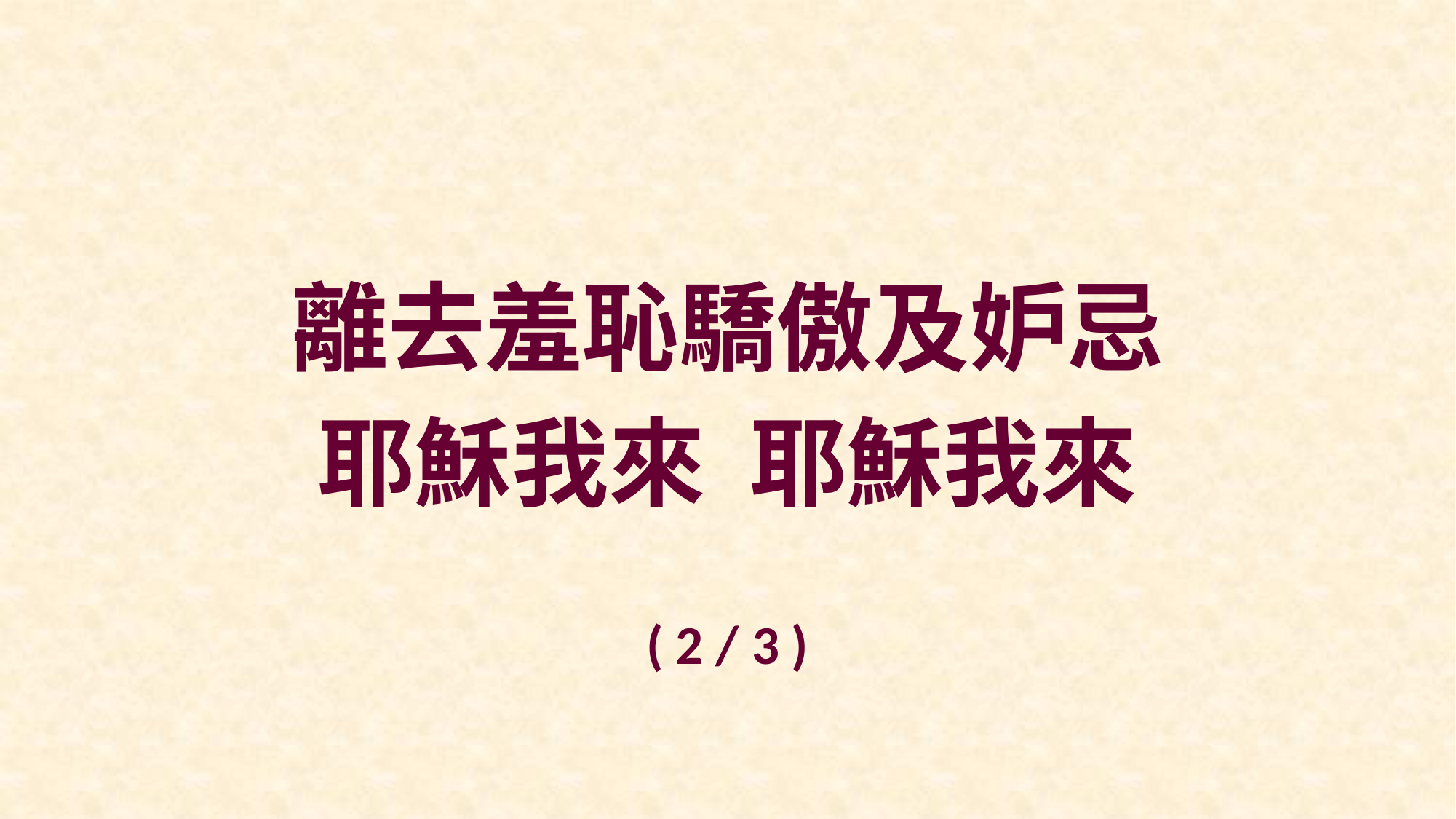

離去羞恥驕傲及妒忌
耶穌我來  耶穌我來
( 2 / 3 )